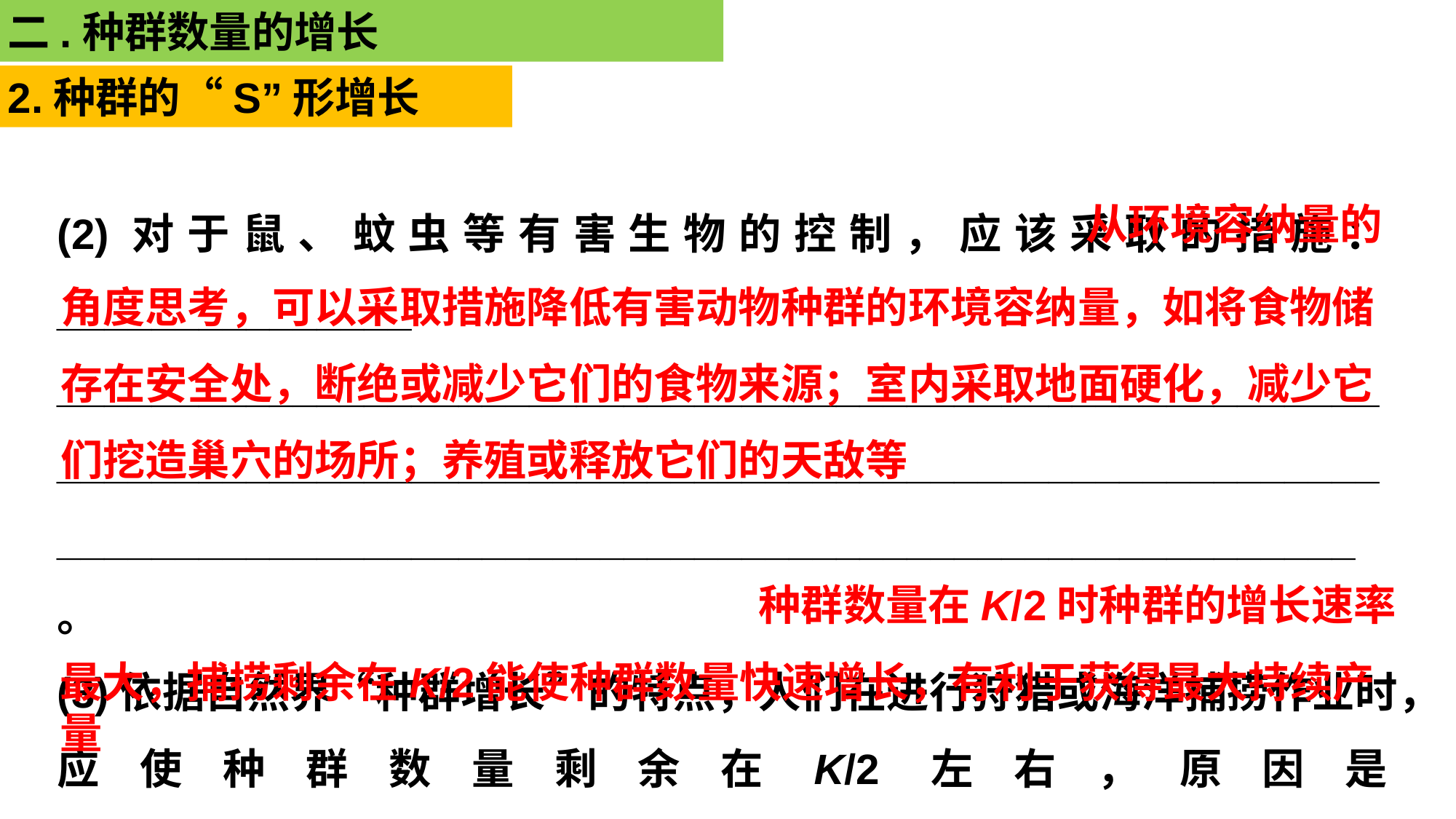

二.种群数量的增长
2.种群的“S”形增长
(2)对于鼠、蚊虫等有害生物的控制，应该采取的措施：_______________
_______________________________________________________________________________________________________________________________________________________________________。
(3)依据自然界“种群增长”的特点，人们在进行狩猎或海洋捕捞作业时，应使种群数量剩余在K/2左右，原因是______________________________
_______________________________________________________________。
从环境容纳量的
角度思考，可以采取措施降低有害动物种群的环境容纳量，如将食物储存在安全处，断绝或减少它们的食物来源；室内采取地面硬化，减少它们挖造巢穴的场所；养殖或释放它们的天敌等
种群数量在K/2时种群的增长速率
最大，捕捞剩余在K/2能使种群数量快速增长，有利于获得最大持续产量